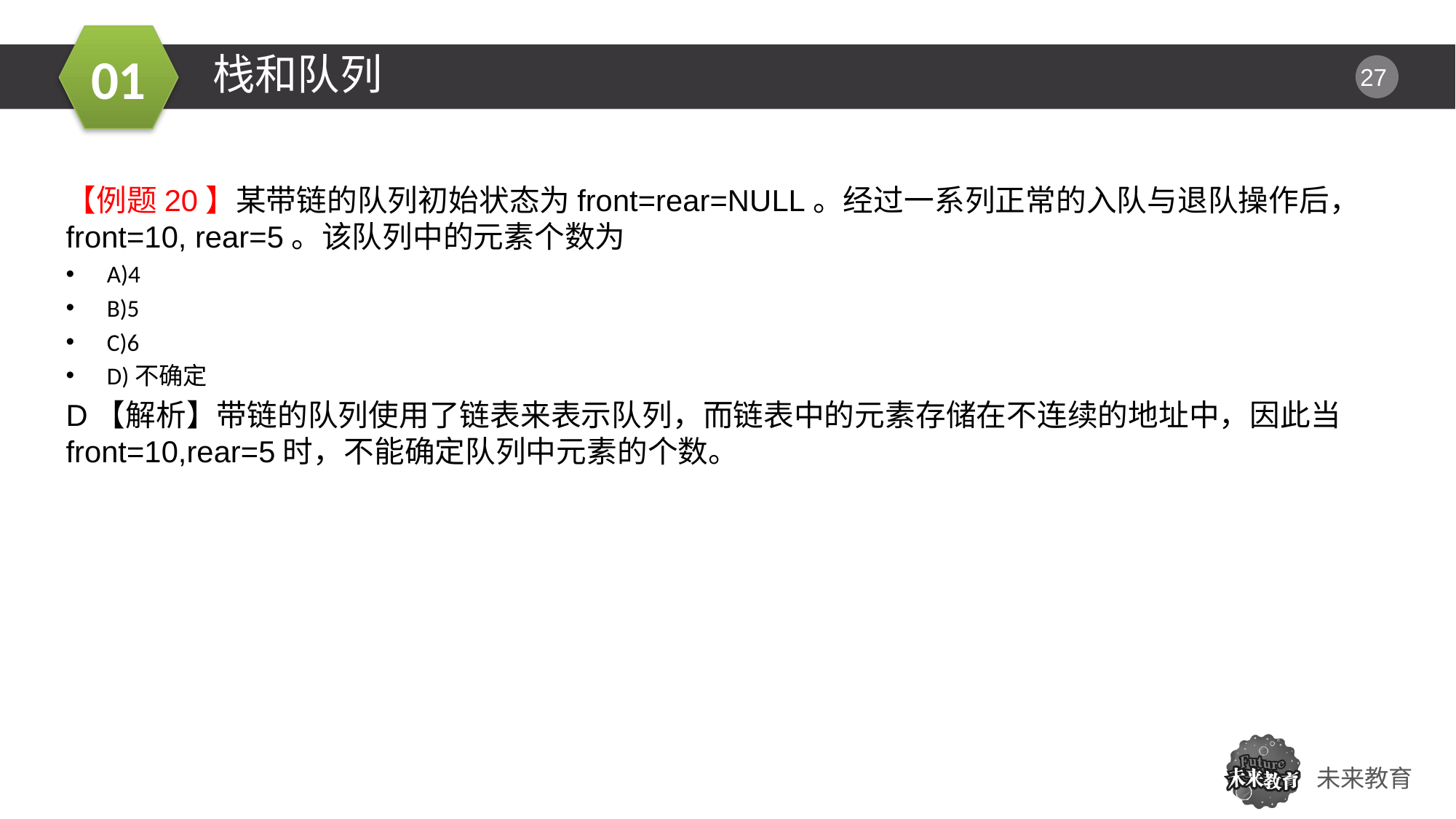

栈和队列
【例题20】某带链的队列初始状态为front=rear=NULL。经过一系列正常的入队与退队操作后，front=10, rear=5。该队列中的元素个数为
A)4
B)5
C)6
D)不确定
D【解析】带链的队列使用了链表来表示队列，而链表中的元素存储在不连续的地址中，因此当front=10,rear=5时，不能确定队列中元素的个数。
01